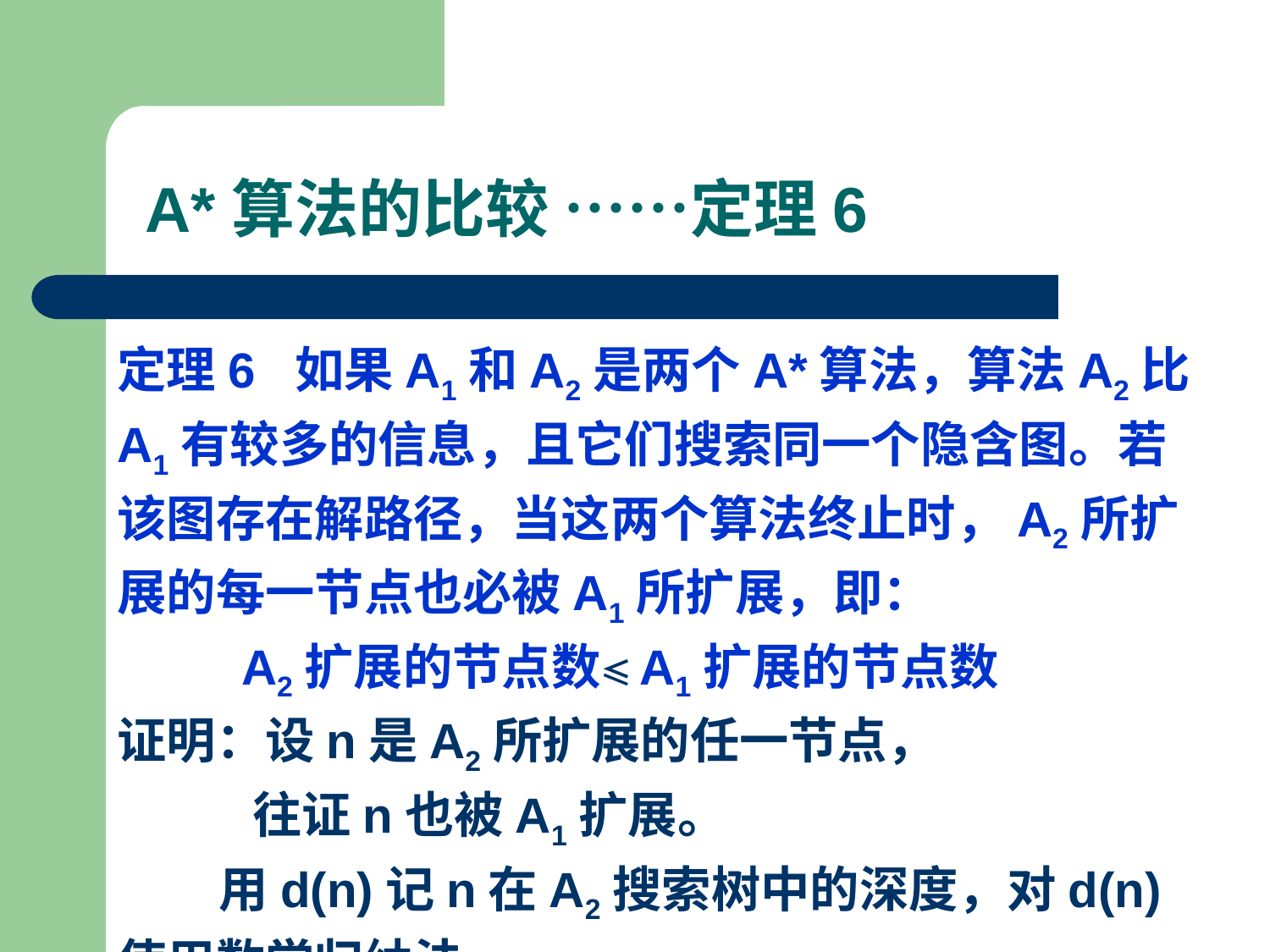

A*算法的比较 ……定理6
定理6  如果A1和A2是两个A*算法，算法A2比A1有较多的信息，且它们搜索同一个隐含图。若该图存在解路径，当这两个算法终止时，A2所扩展的每一节点也必被A1所扩展，即：
         A2扩展的节点数≤A1扩展的节点数
证明：设n是A2所扩展的任一节点，
           往证n也被A1扩展。
        用d(n)记n在A2搜索树中的深度，对d(n)使用数学归纳法。

57